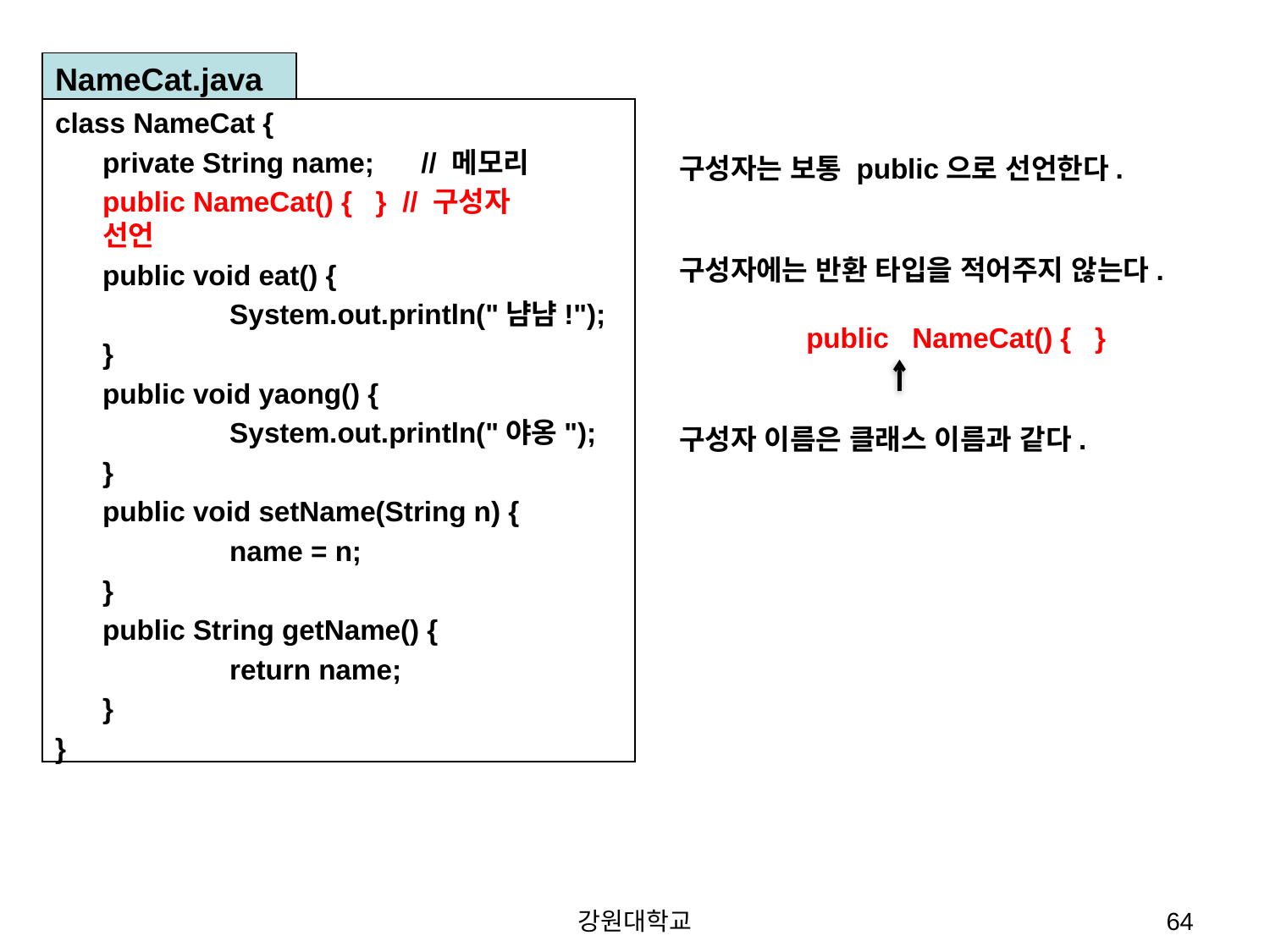

NameCat.java
class NameCat {
	private String name;      // 메모리
	public NameCat() {   }  // 구성자	선언
	public void eat() {
		System.out.println("냠냠!");
	}
	public void yaong() {
		System.out.println("야옹");
	}
	public void setName(String n) {
		name = n;
	}
	public String getName() {
		return name;
	}
}
구성자는 보통 public으로 선언한다.

구성자에는 반환 타입을 적어주지 않는다.

	public   NameCat() {   }

구성자 이름은 클래스 이름과 같다.
강원대학교
64